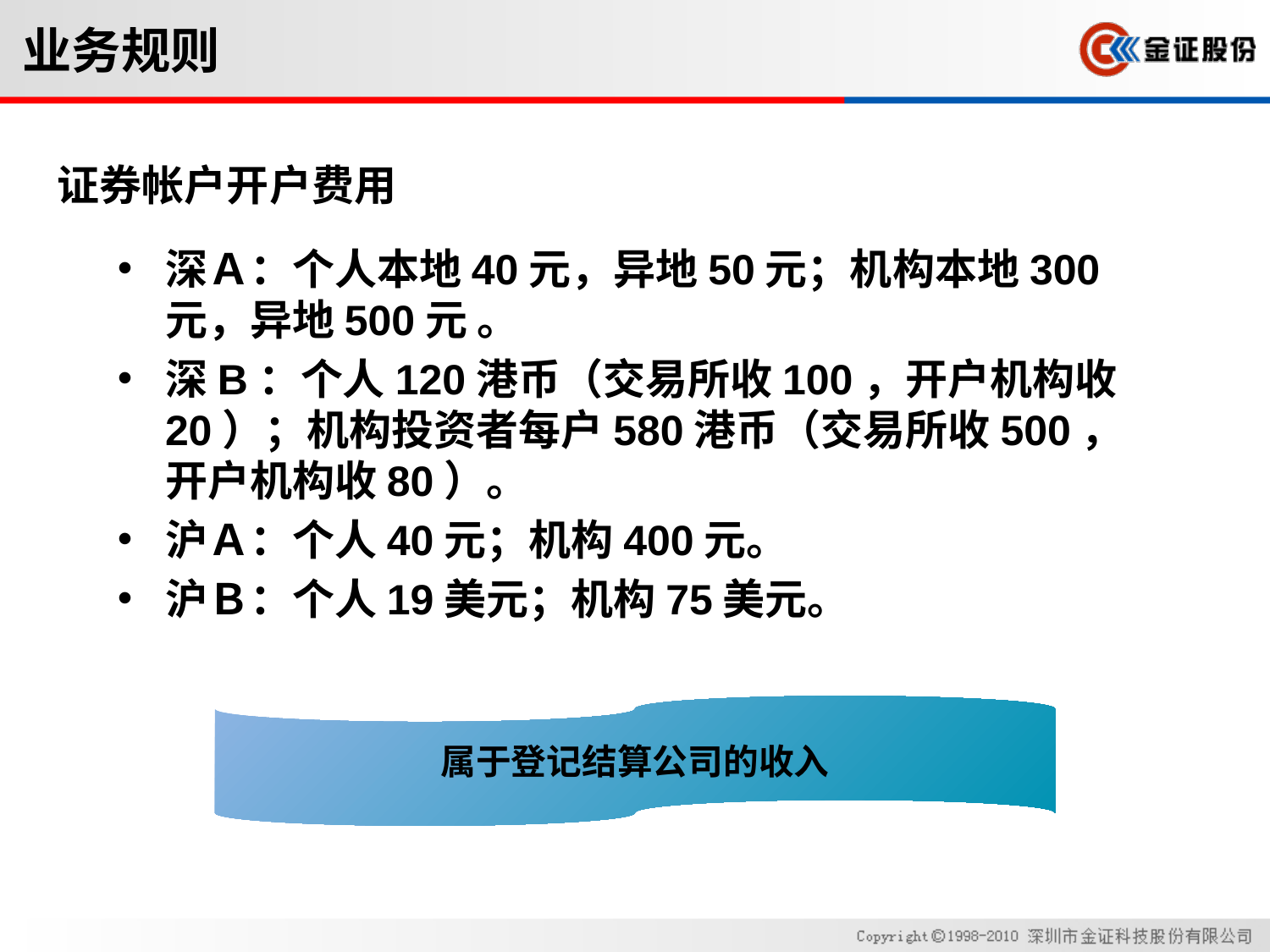

# 业务规则
证券帐户开户费用
深Ａ：个人本地40元，异地50元；机构本地300元，异地500元 。
深B：个人120港币（交易所收100，开户机构收20）；机构投资者每户580港币（交易所收500，开户机构收80）。
沪Ａ：个人40元；机构400元。
沪Ｂ：个人19美元；机构75美元。

属于登记结算公司的收入